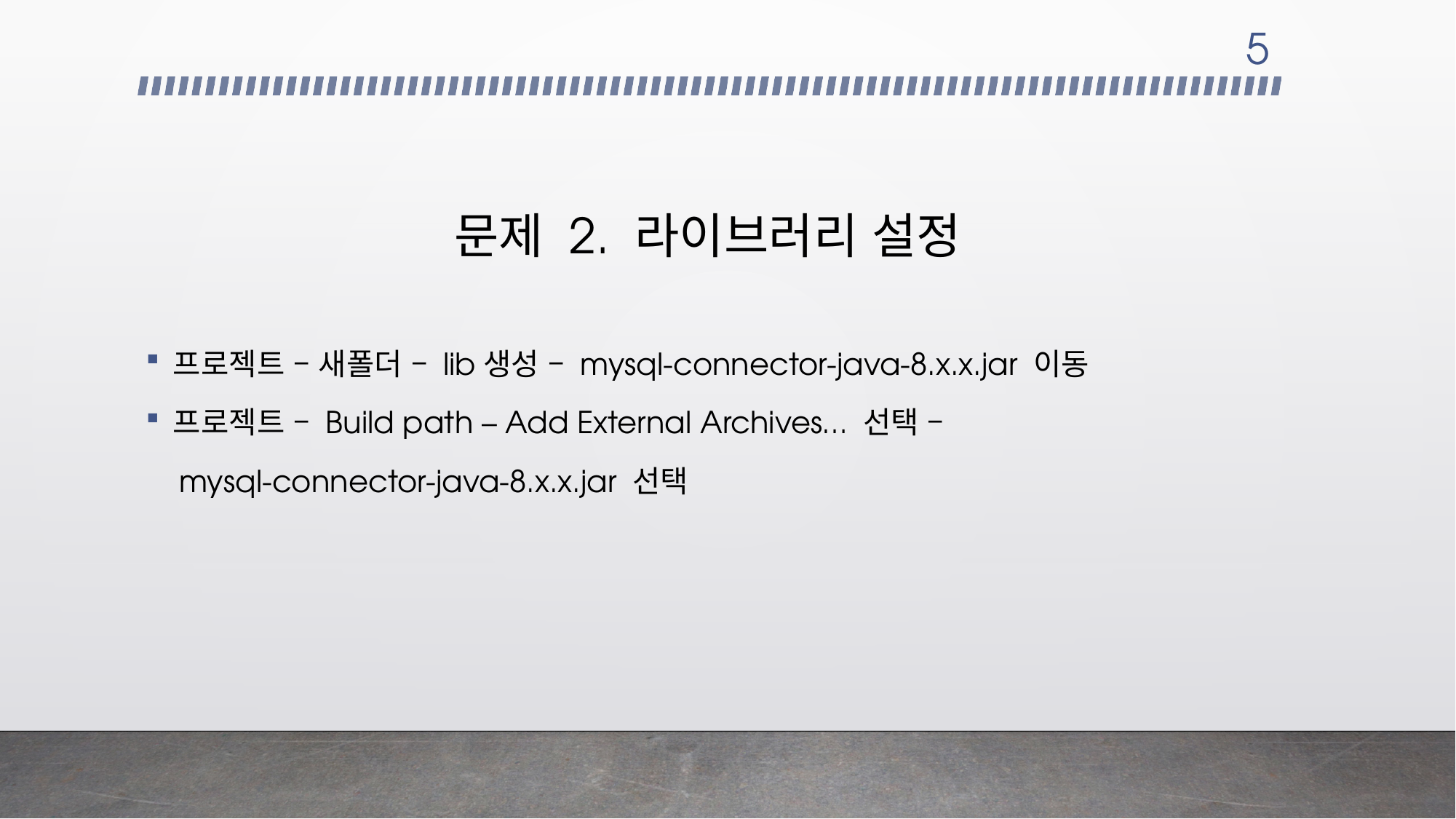

5
# 문제 2. 라이브러리 설정
프로젝트 – 새폴더 – lib생성 – mysql-connector-java-8.x.x.jar 이동
프로젝트 – Build path – Add External Archives… 선택 –
    mysql-connector-java-8.x.x.jar 선택